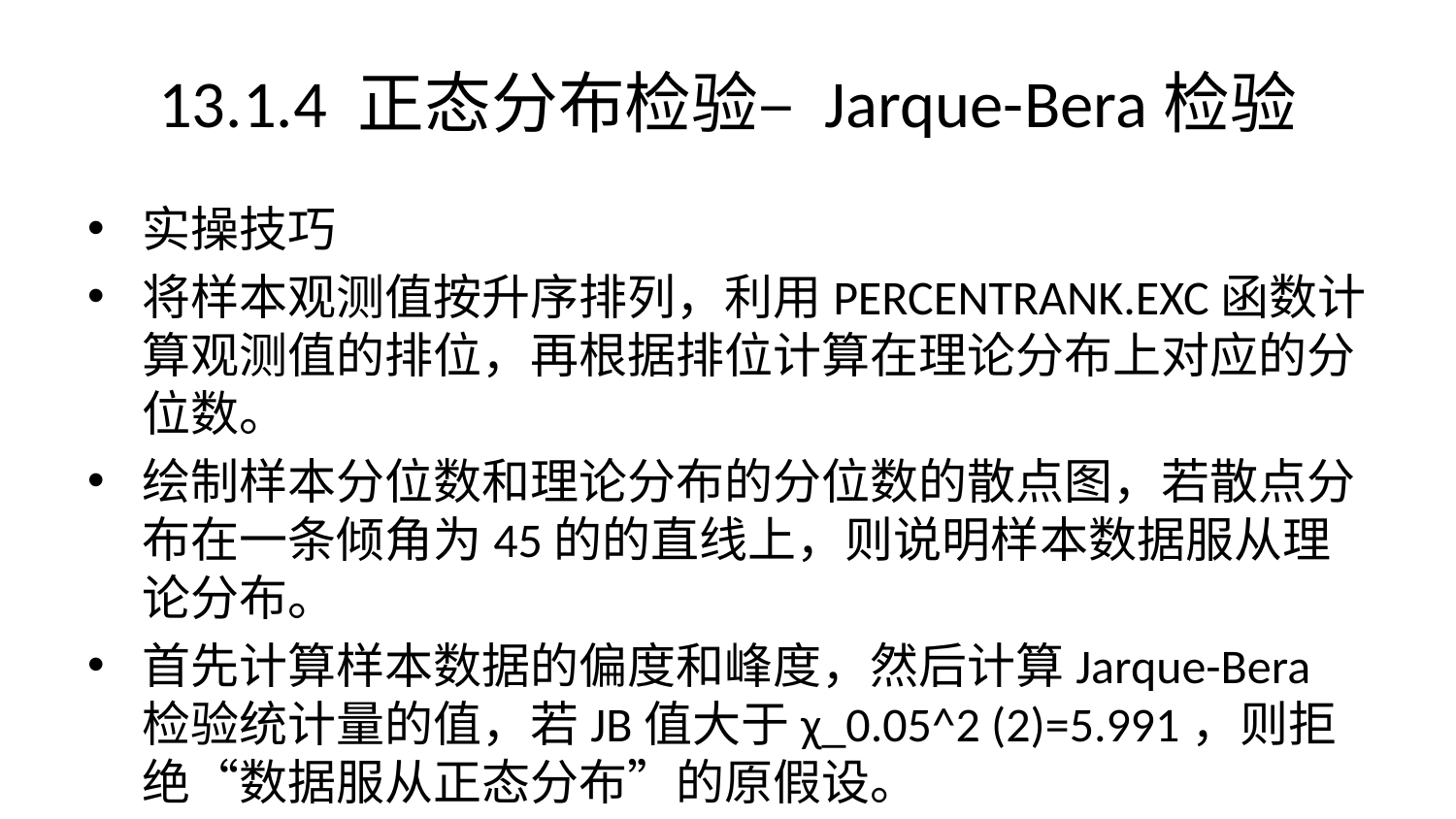

# 13.1.4 正态分布检验– Jarque-Bera检验
实操技巧
将样本观测值按升序排列，利用PERCENTRANK.EXC函数计算观测值的排位，再根据排位计算在理论分布上对应的分位数。
绘制样本分位数和理论分布的分位数的散点图，若散点分布在一条倾角为45的的直线上，则说明样本数据服从理论分布。
首先计算样本数据的偏度和峰度，然后计算Jarque-Bera检验统计量的值，若JB值大于χ_0.05^2 (2)=5.991，则拒绝“数据服从正态分布”的原假设。